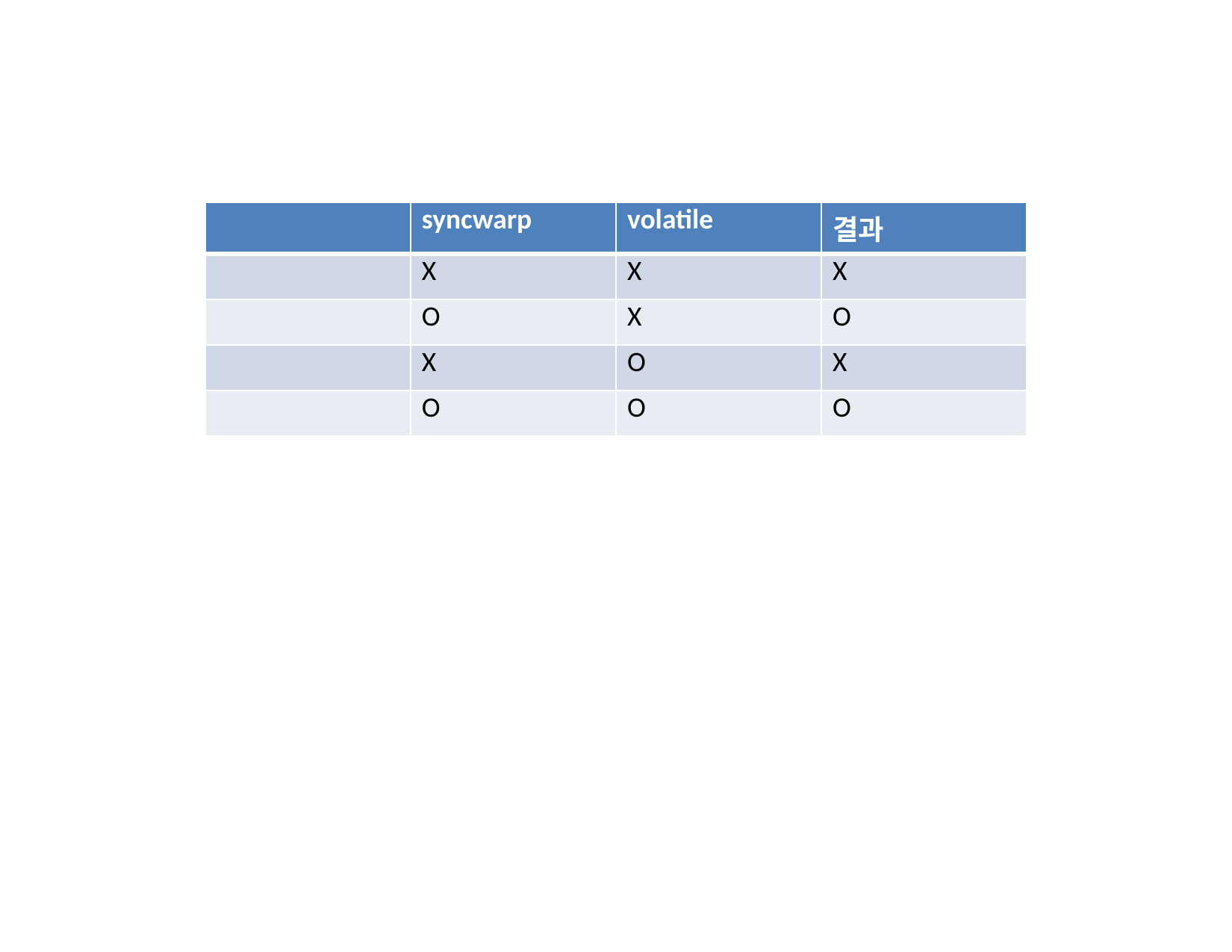

#
|  | syncwarp | volatile | 결과 |
| --- | --- | --- | --- |
|  | X | X | X |
|  | O | X | O |
|  | X | O | X |
|  | O | O | O |